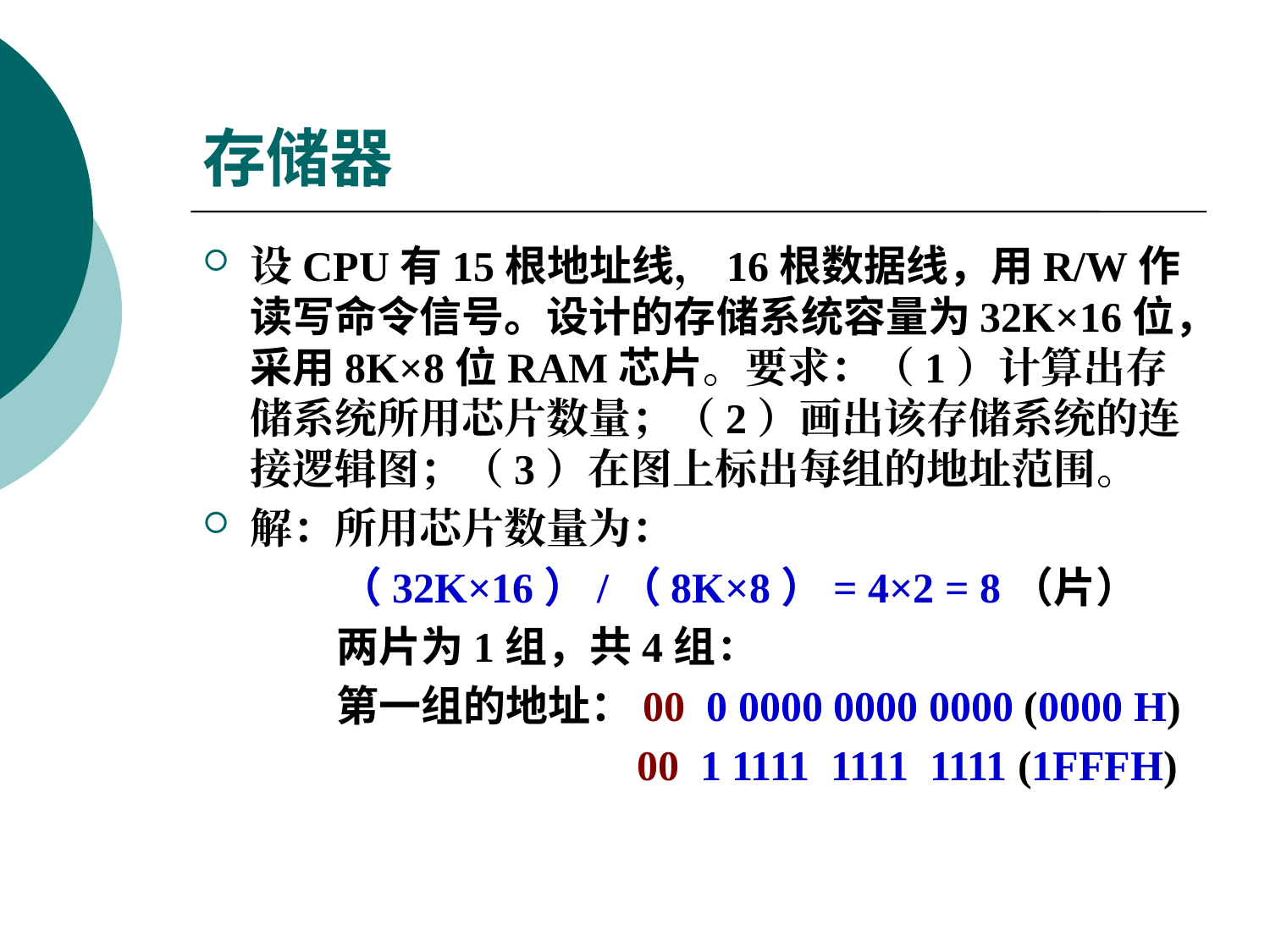

# 存储器
设CPU有15根地址线，16根数据线，用R/W作读写命令信号。设计的存储系统容量为32K×16位，采用8K×8位RAM芯片。要求：（1）计算出存储系统所用芯片数量；（2）画出该存储系统的连接逻辑图；（3）在图上标出每组的地址范围。
解：所用芯片数量为：
            （32K×16）/（8K×8）= 4×2 = 8（片）
             两片为1组，共4组：
             第一组的地址：00  0 0000 0000 0000 (0000 H)
                                         00  1 1111  1111  1111 (1FFFH)